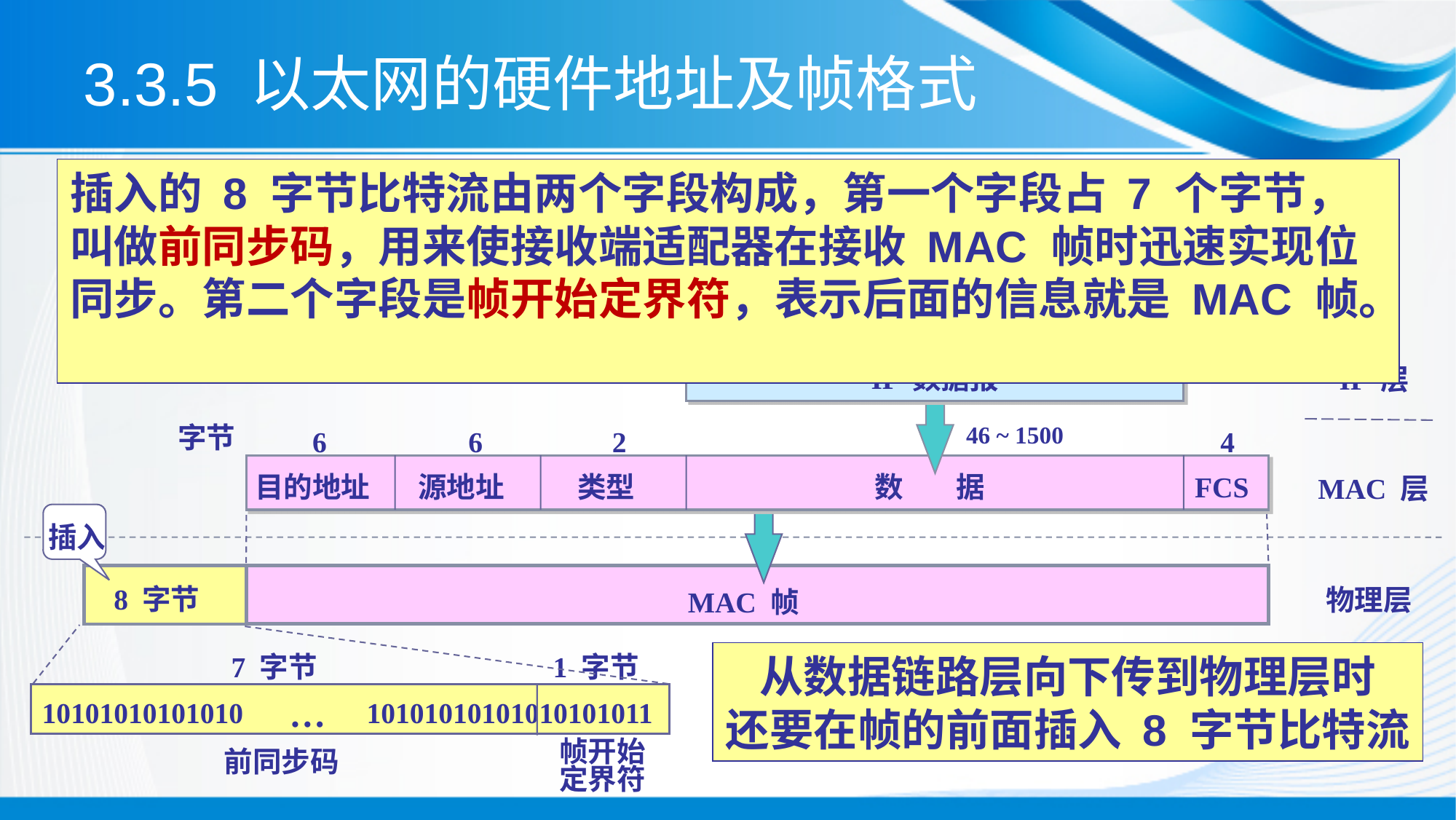

# 3.3.5 以太网的硬件地址及帧格式
插入的 8 字节比特流由两个字段构成，第一个字段占 7 个字节，
叫做前同步码，用来使接收端适配器在接收 MAC 帧时迅速实现位同步。第二个字段是帧开始定界符，表示后面的信息就是 MAC 帧。
IP 数据报

IP 层
字节
46 ~ 1500
6
6
2
4

目的地址
源地址
类型
数        据
FCS

MAC 层

插入

8 字节

7 字节
1 字节

…
10101010101010                 10101010101010101011
帧开始
定界符
前同步码

物理层
MAC 帧
从数据链路层向下传到物理层时
还要在帧的前面插入 8 字节比特流